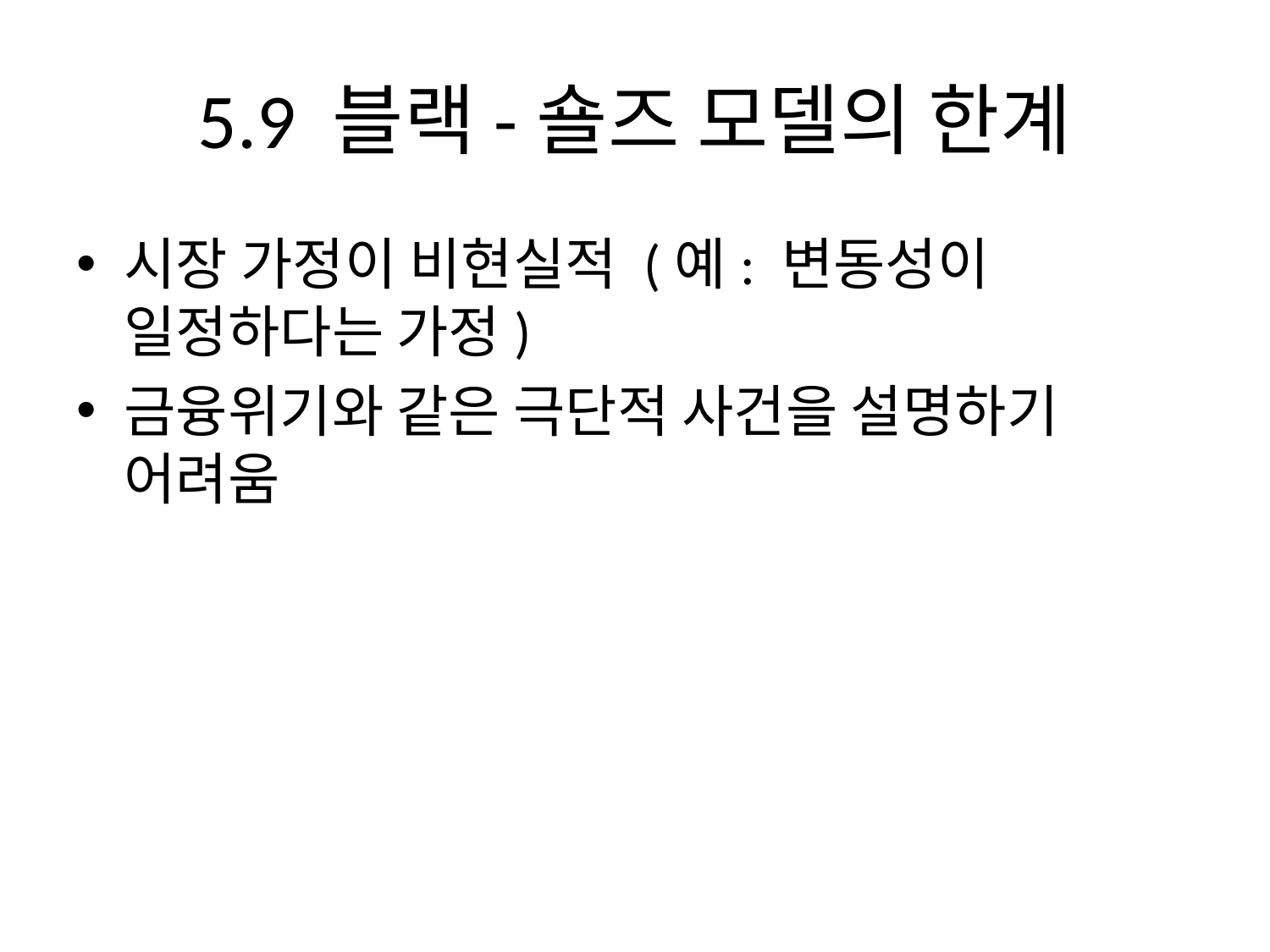

# 5.9 블랙-숄즈 모델의 한계
시장 가정이 비현실적 (예: 변동성이 일정하다는 가정)
금융위기와 같은 극단적 사건을 설명하기 어려움